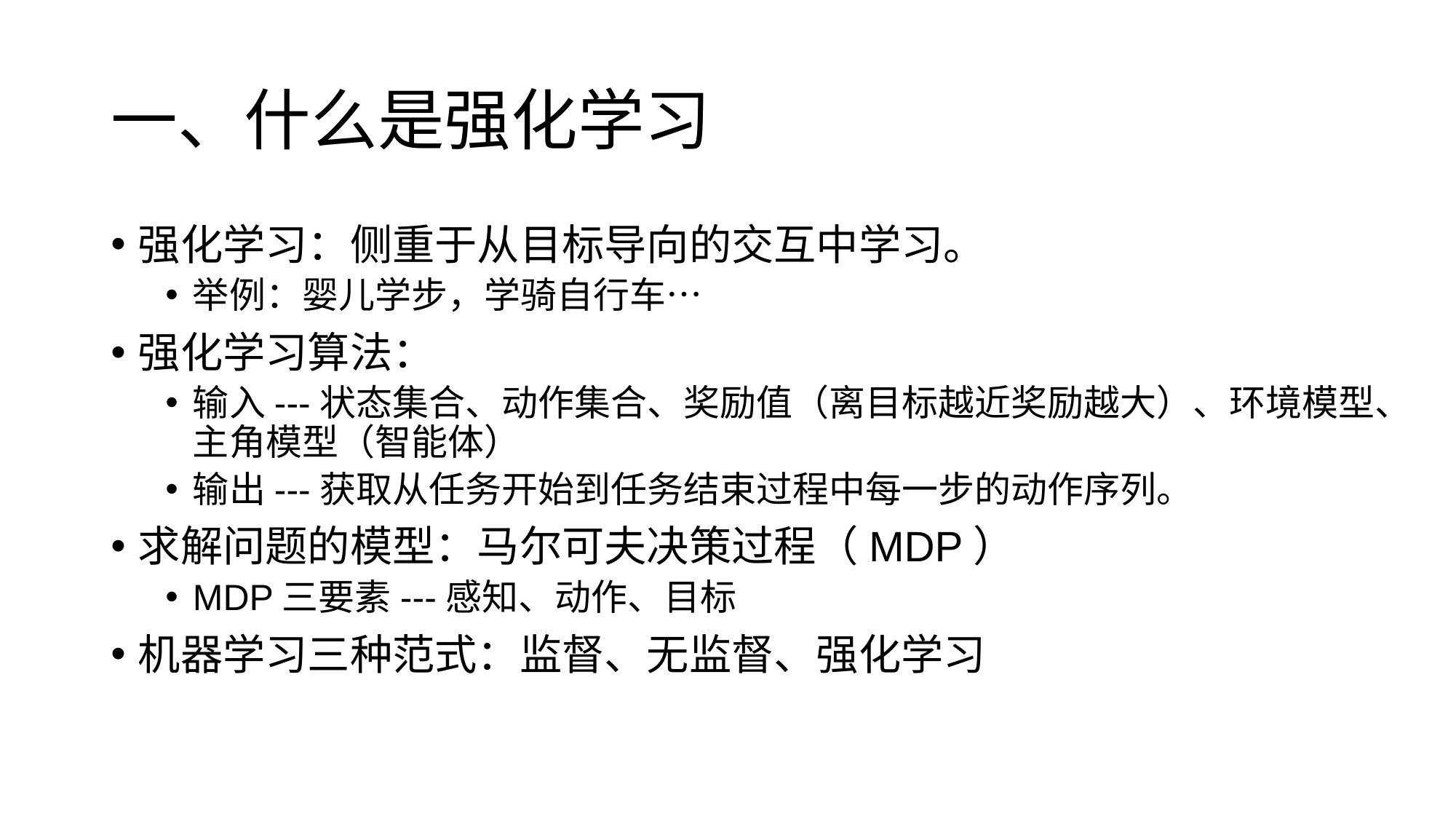

# 一、什么是强化学习
强化学习：侧重于从目标导向的交互中学习。
举例：婴儿学步，学骑自行车…
强化学习算法：
输入---状态集合、动作集合、奖励值（离目标越近奖励越大）、环境模型、主角模型（智能体）
输出---获取从任务开始到任务结束过程中每一步的动作序列。
求解问题的模型：马尔可夫决策过程（MDP）
MDP三要素---感知、动作、目标
机器学习三种范式：监督、无监督、强化学习